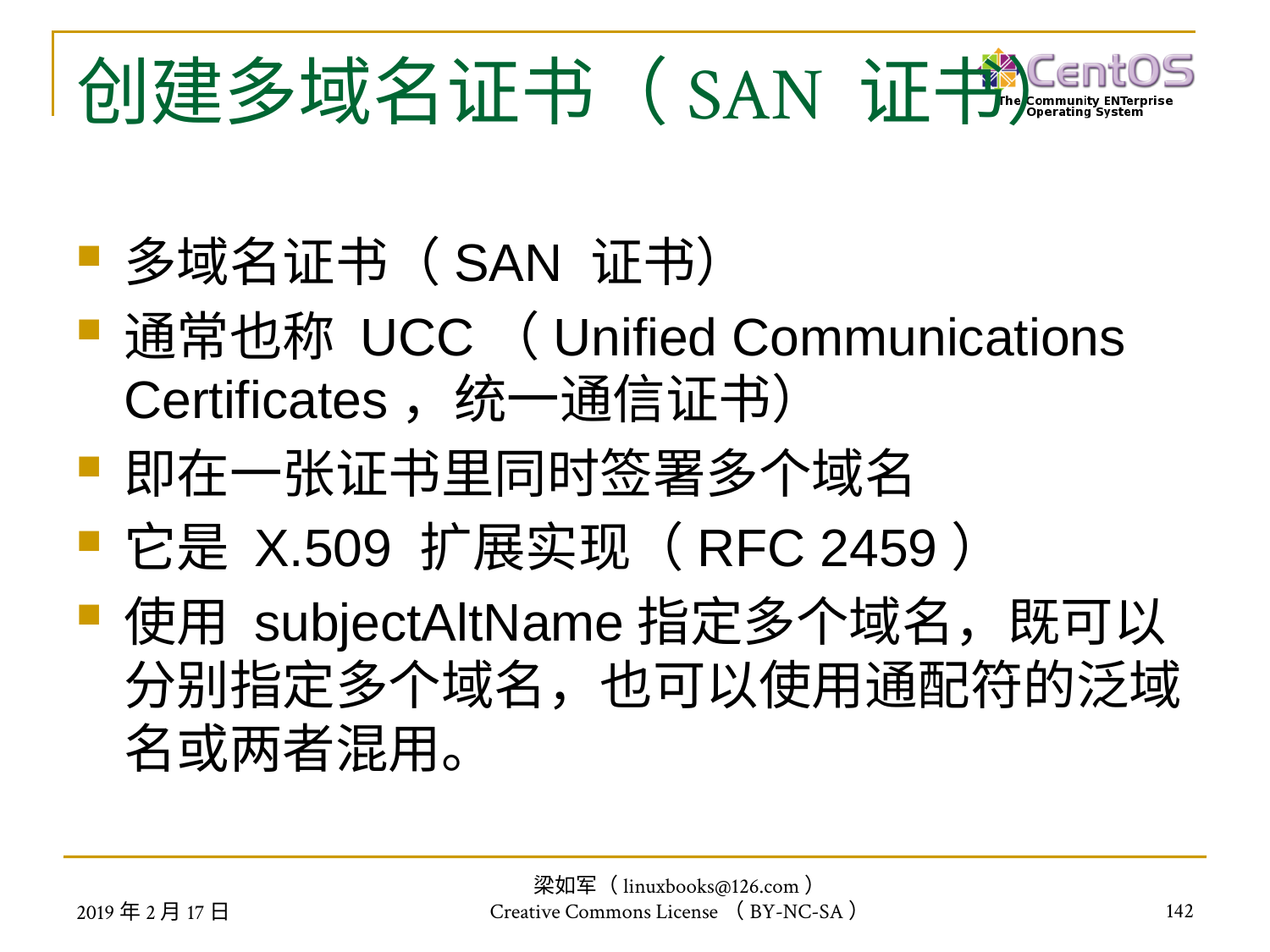

# 创建多域名证书（SAN 证书）
多域名证书（SAN 证书）
通常也称 UCC（Unified Communications Certificates，统一通信证书）
即在一张证书里同时签署多个域名
它是 X.509 扩展实现（RFC 2459）
使用 subjectAltName指定多个域名，既可以分别指定多个域名，也可以使用通配符的泛域名或两者混用。
梁如军（linuxbooks@126.com）
Creative Commons License（BY-NC-SA）
2019年2月17日
142